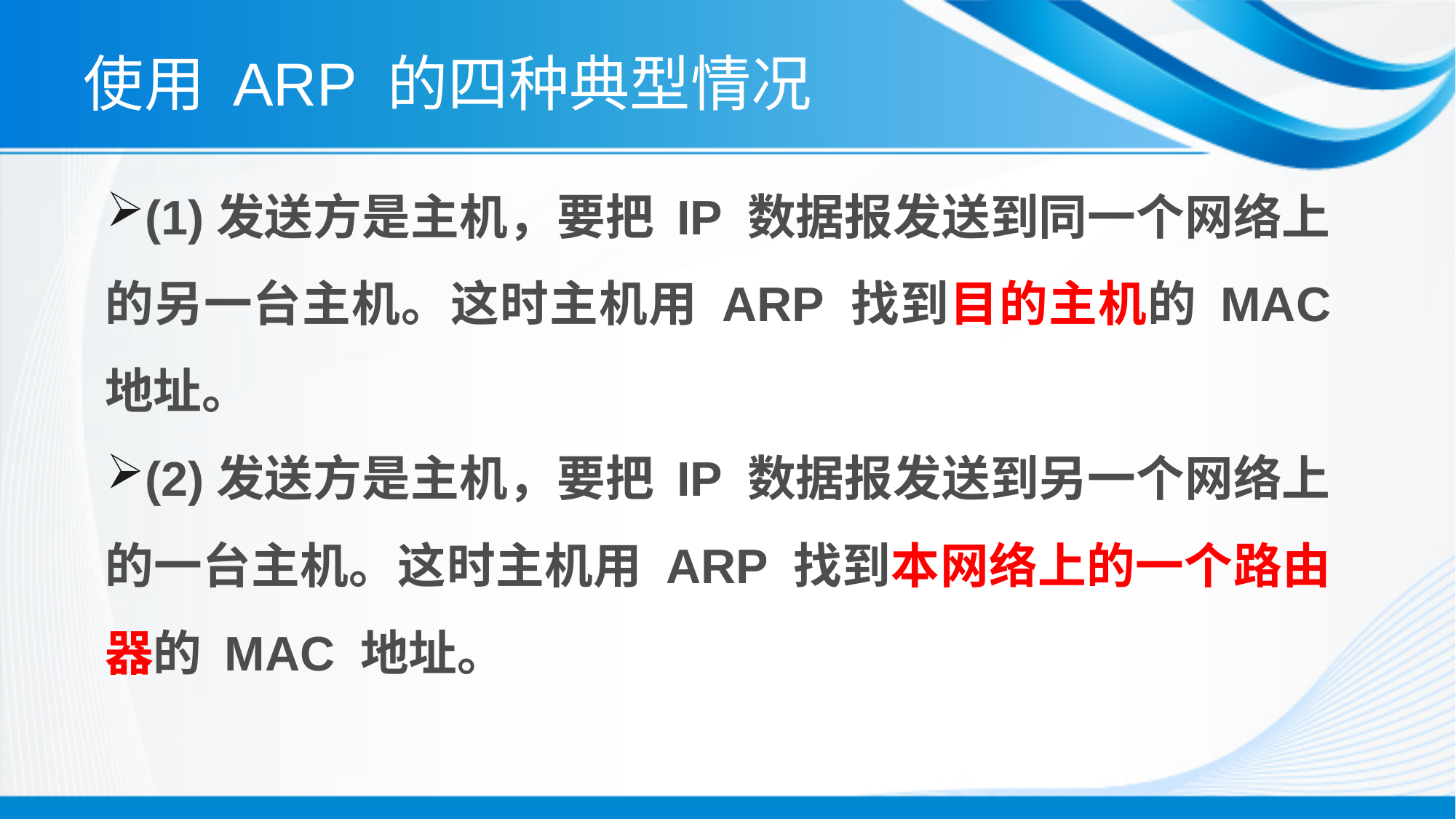

# 使用 ARP 的四种典型情况
(1)发送方是主机，要把 IP 数据报发送到同一个网络上的另一台主机。这时主机用 ARP 找到目的主机的 MAC 地址。
(2)发送方是主机，要把 IP 数据报发送到另一个网络上的一台主机。这时主机用 ARP 找到本网络上的一个路由器的 MAC 地址。